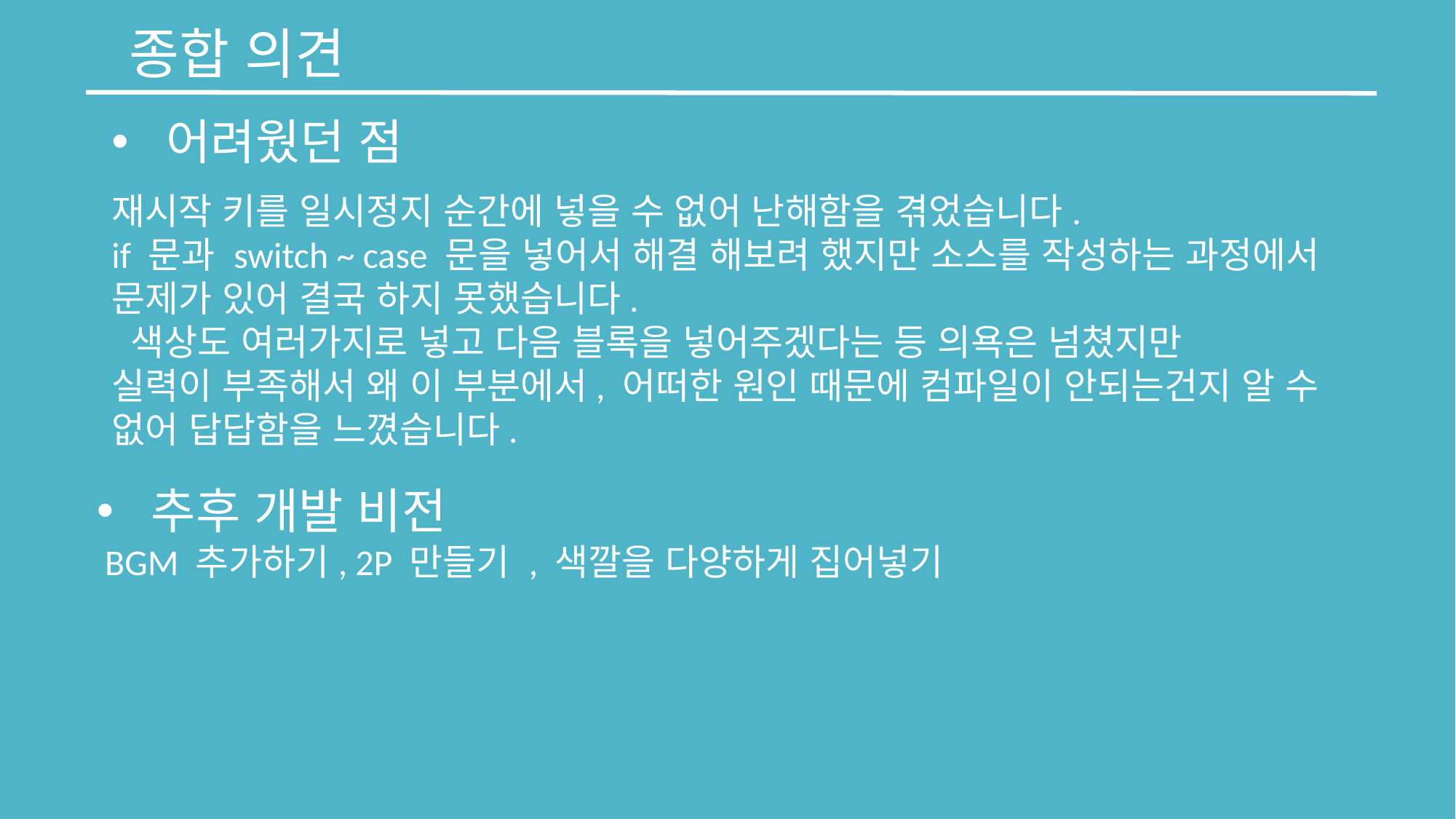

종합 의견
어려웠던 점

재시작 키를 일시정지 순간에 넣을 수 없어 난해함을 겪었습니다.
if 문과 switch ~ case 문을 넣어서 해결 해보려 했지만 소스를 작성하는 과정에서 문제가 있어 결국 하지 못했습니다.
 색상도 여러가지로 넣고 다음 블록을 넣어주겠다는 등 의욕은 넘쳤지만
실력이 부족해서 왜 이 부분에서, 어떠한 원인 때문에 컴파일이 안되는건지 알 수 없어 답답함을 느꼈습니다.
추후 개발 비전
 BGM 추가하기, 2P 만들기 , 색깔을 다양하게 집어넣기